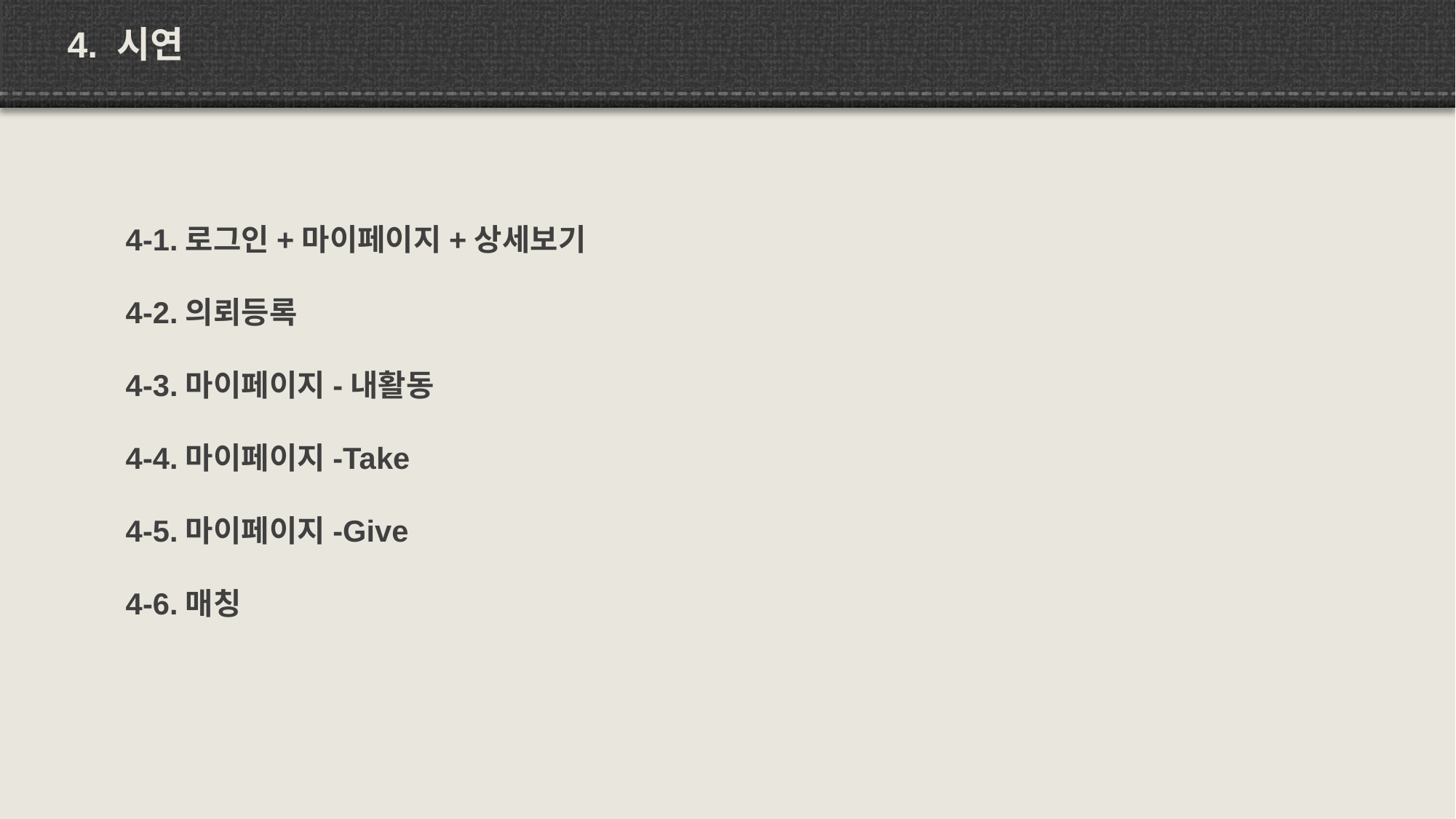

4. 시연

4-1.로그인+마이페이지+상세보기

4-2.의뢰등록

4-3.마이페이지-내활동

4-4.마이페이지-Take

4-5.마이페이지-Give

4-6.매칭